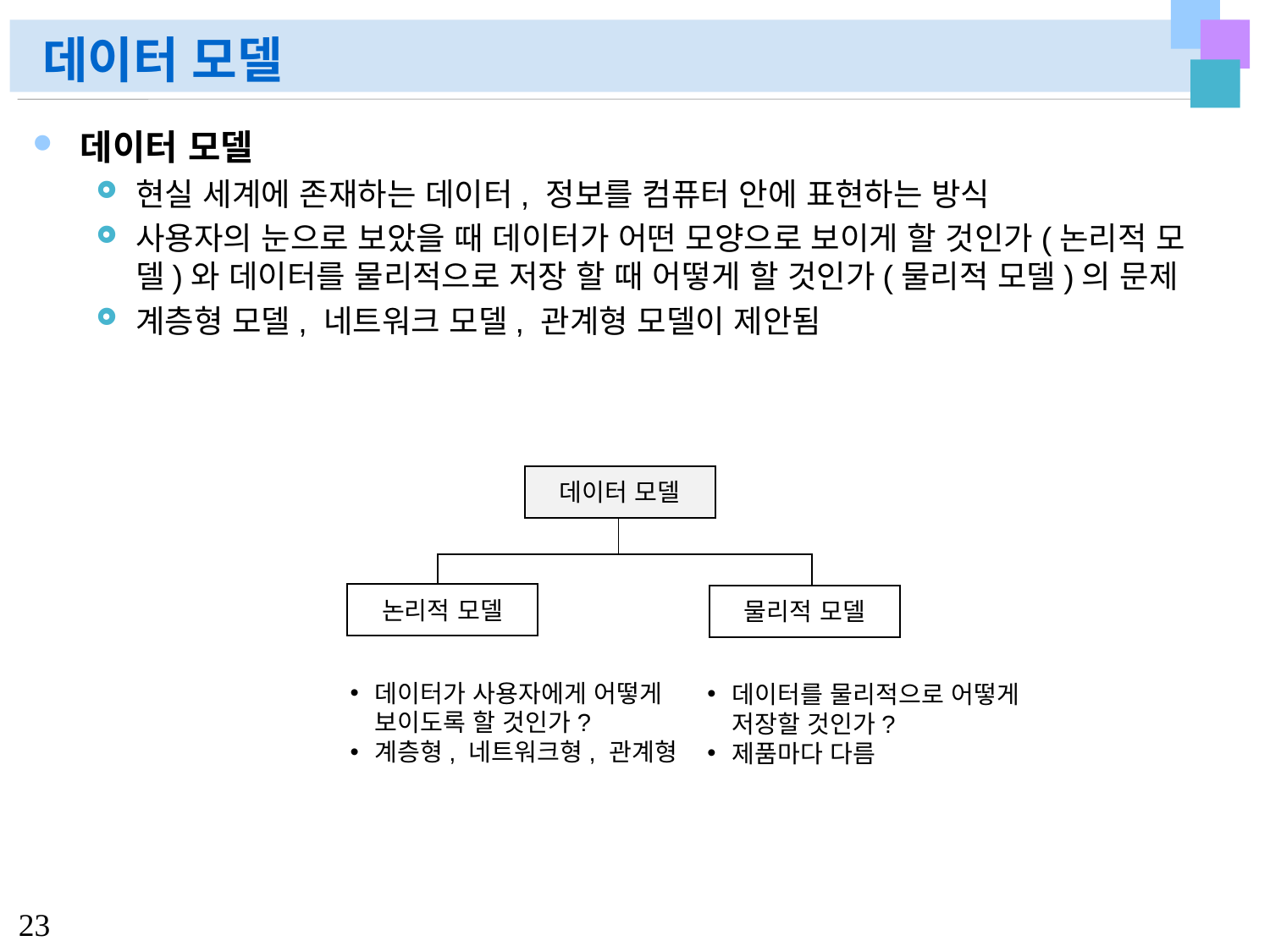

# 데이터 모델
데이터 모델
현실 세계에 존재하는 데이터, 정보를 컴퓨터 안에 표현하는 방식
사용자의 눈으로 보았을 때 데이터가 어떤 모양으로 보이게 할 것인가(논리적 모델)와 데이터를 물리적으로 저장 할 때 어떻게 할 것인가(물리적 모델)의 문제
계층형 모델, 네트워크 모델, 관계형 모델이 제안됨

데이터 모델

논리적 모델
물리적 모델
데이터가 사용자에게 어떻게 보이도록 할 것인가?
계층형, 네트워크형, 관계형
데이터를 물리적으로 어떻게 저장할 것인가?
제품마다 다름